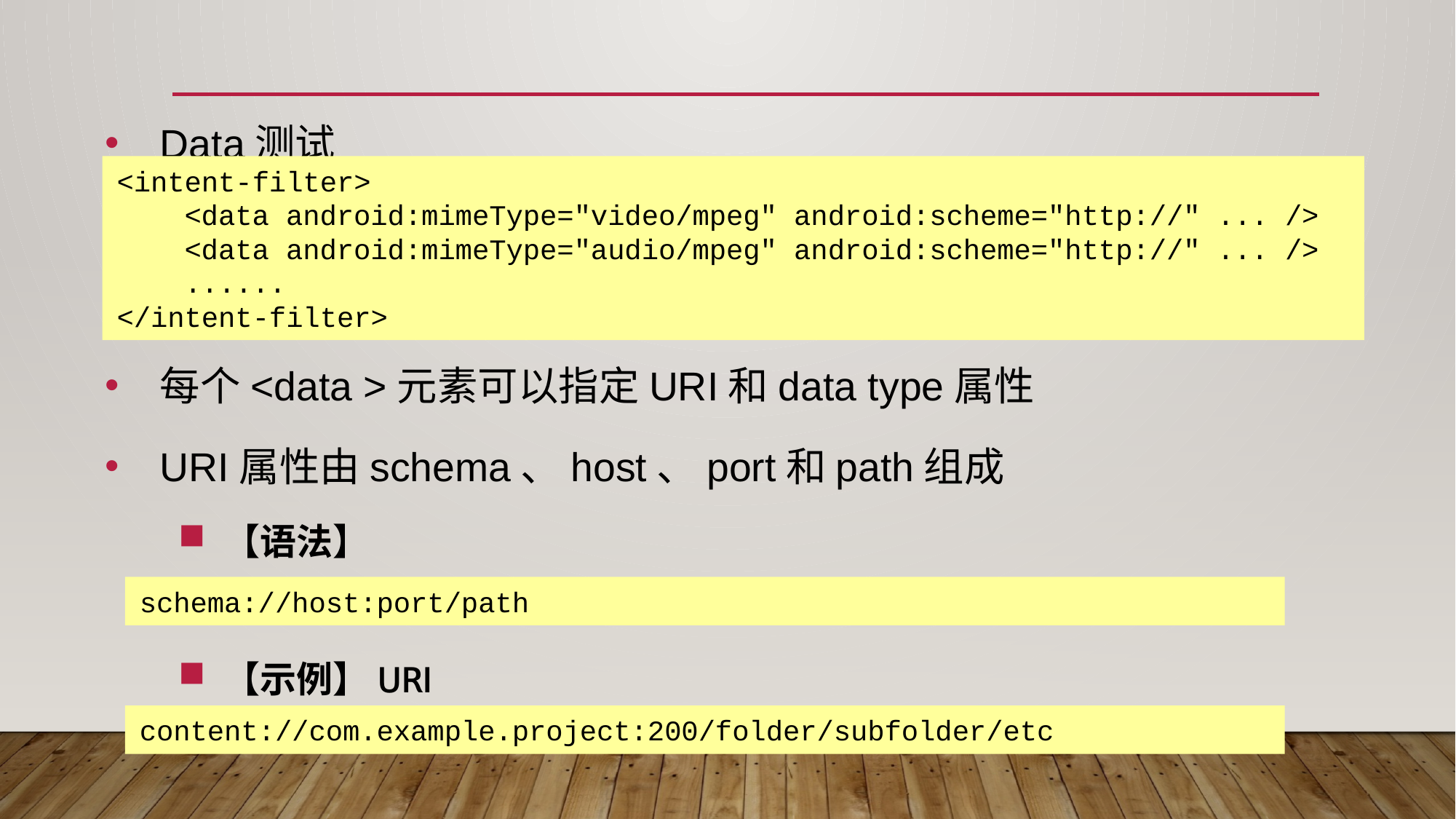

#
Data测试

每个<data >元素可以指定URI和data type属性
URI属性由schema、host、port和path组成
【语法】

【示例】URI

<intent-filter>
    <data android:mimeType="video/mpeg" android:scheme="http://" ... />
    <data android:mimeType="audio/mpeg" android:scheme="http://" ... />
    ......
</intent-filter>
schema://host:port/path
content://com.example.project:200/folder/subfolder/etc